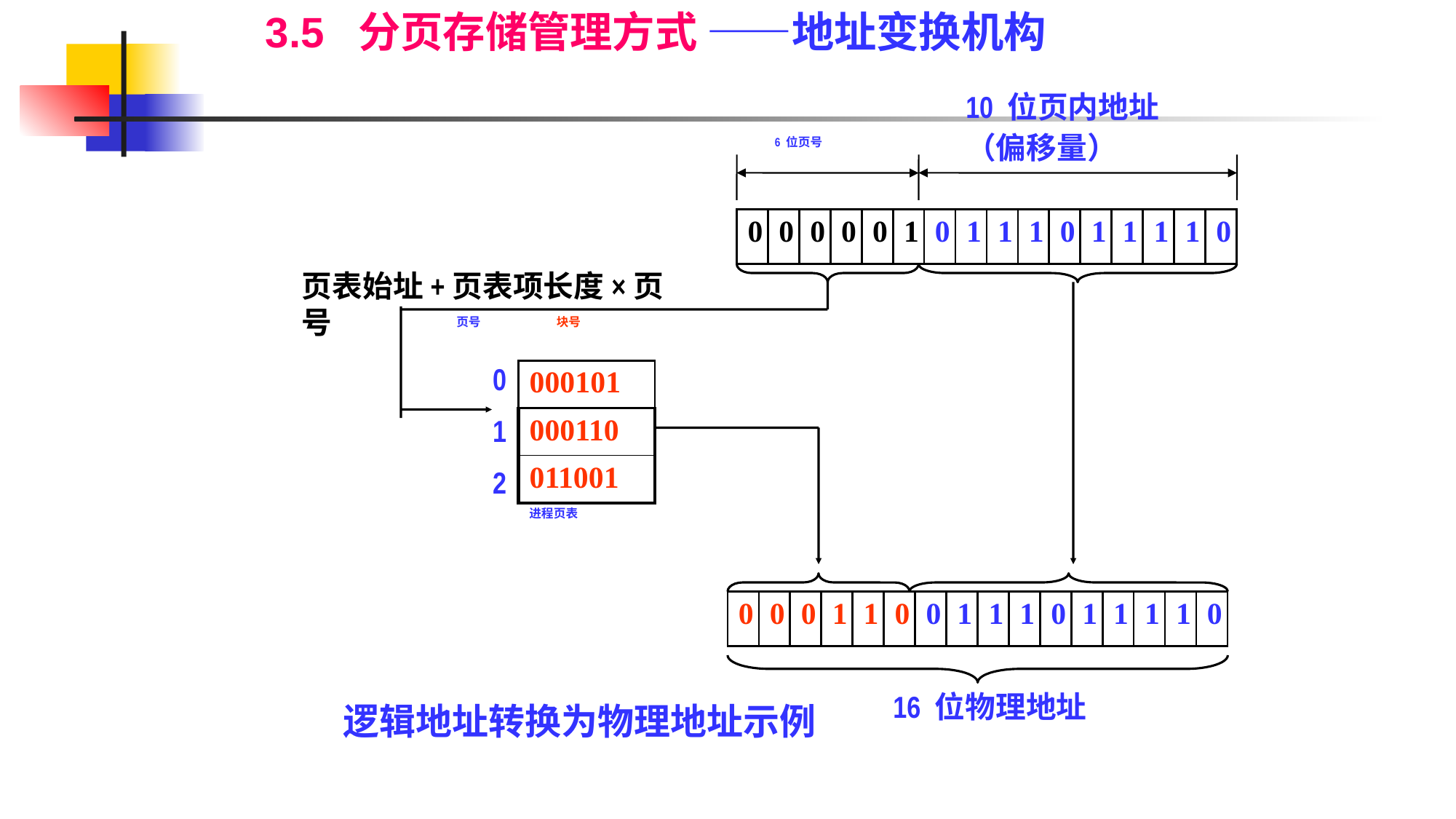

3.5  分页存储管理方式 ——地址变换机构
10 位页内地址
（偏移量）

6 位页号

| 0 | 0 | 0 | 0 | 0 | 1 | 0 | 1 | 1 | 1 | 0 | 1 | 1 | 1 | 1 | 0 |
| --- | --- | --- | --- | --- | --- | --- | --- | --- | --- | --- | --- | --- | --- | --- | --- |
页表始址+页表项长度×页号

页号
块号
0
1
2

| 000101 |
| --- |
| 000110 |
| 011001 |

进程页表
| 0 | 0 | 0 | 1 | 1 | 0 | 0 | 1 | 1 | 1 | 0 | 1 | 1 | 1 | 1 | 0 |
| --- | --- | --- | --- | --- | --- | --- | --- | --- | --- | --- | --- | --- | --- | --- | --- |
16 位物理地址
逻辑地址转换为物理地址示例